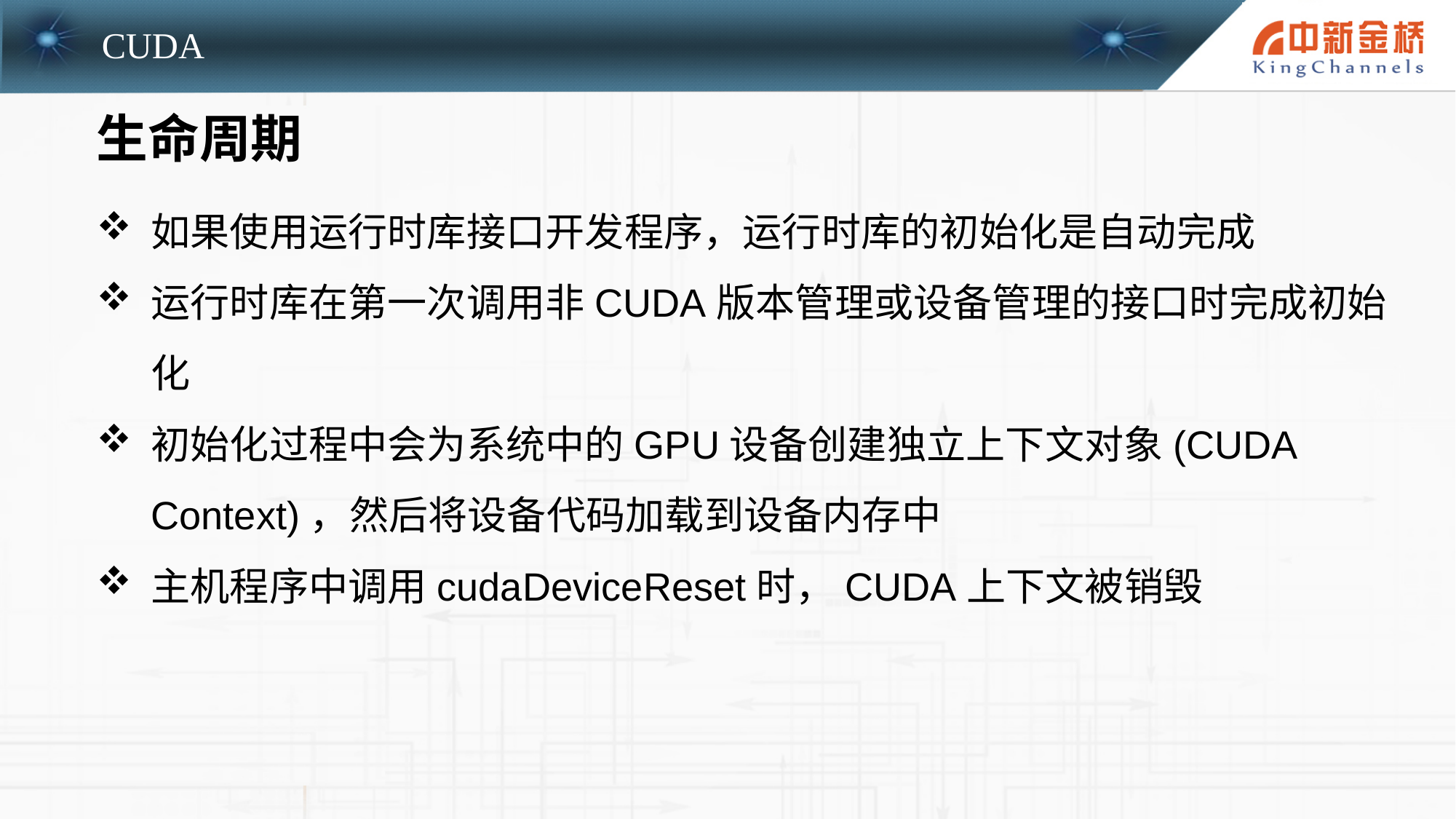

生命周期
如果使用运行时库接口开发程序，运行时库的初始化是自动完成
运行时库在第一次调用非CUDA版本管理或设备管理的接口时完成初始化
初始化过程中会为系统中的GPU设备创建独立上下文对象(CUDA Context)，然后将设备代码加载到设备内存中
主机程序中调用cudaDeviceReset时，CUDA上下文被销毁